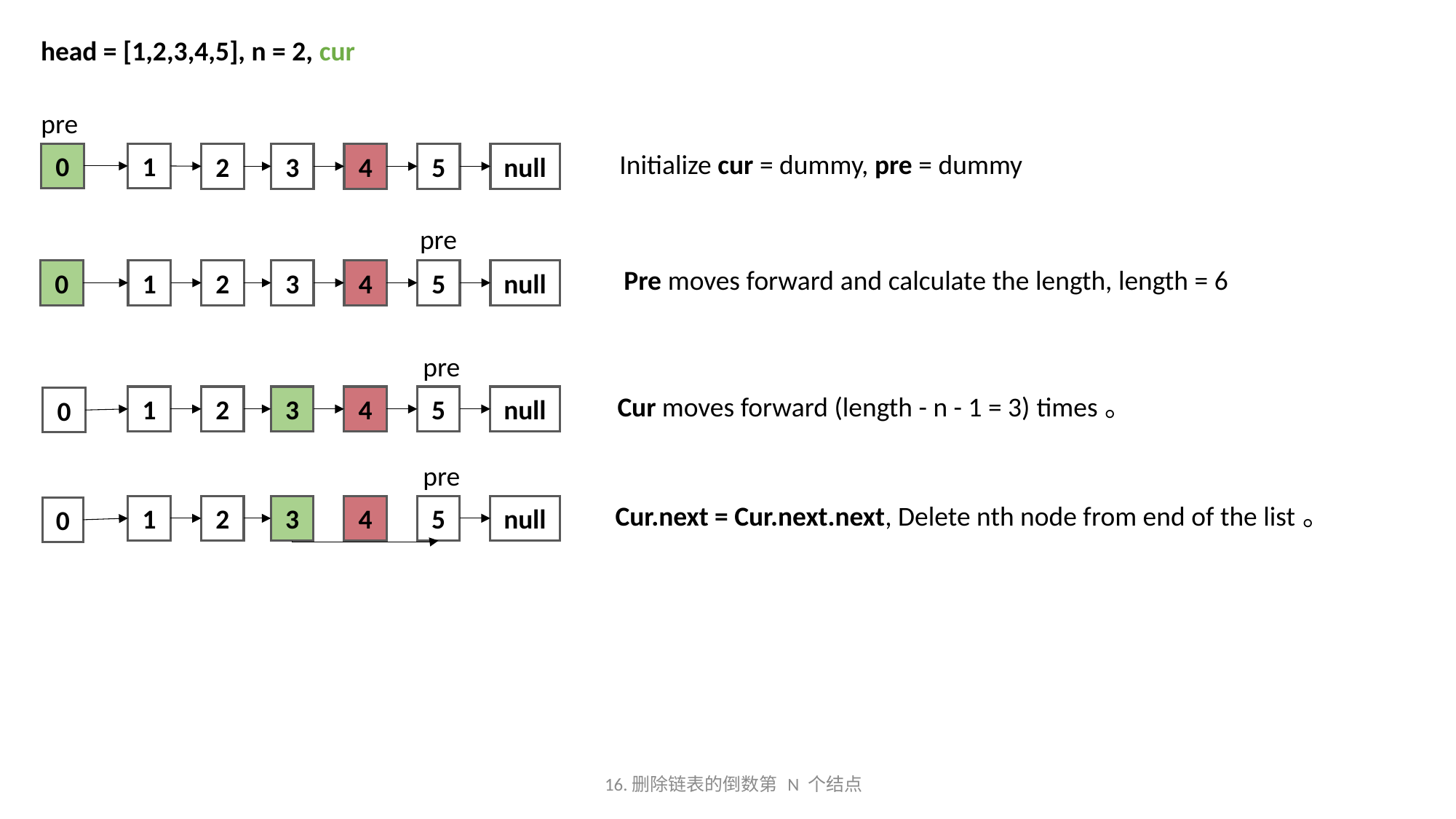

head = [1,2,3,4,5], n = 2, cur
pre
Initialize cur = dummy, pre = dummy
0
1
2
3
4
5
null
pre
Pre moves forward and calculate the length, length = 6
0
1
2
3
4
5
null
pre
Cur moves forward (length - n - 1 = 3) times。
1
2
3
4
5
null
0
pre
Cur.next = Cur.next.next, Delete nth node from end of the list。
1
2
3
4
5
null
0
16.删除链表的倒数第 N 个结点